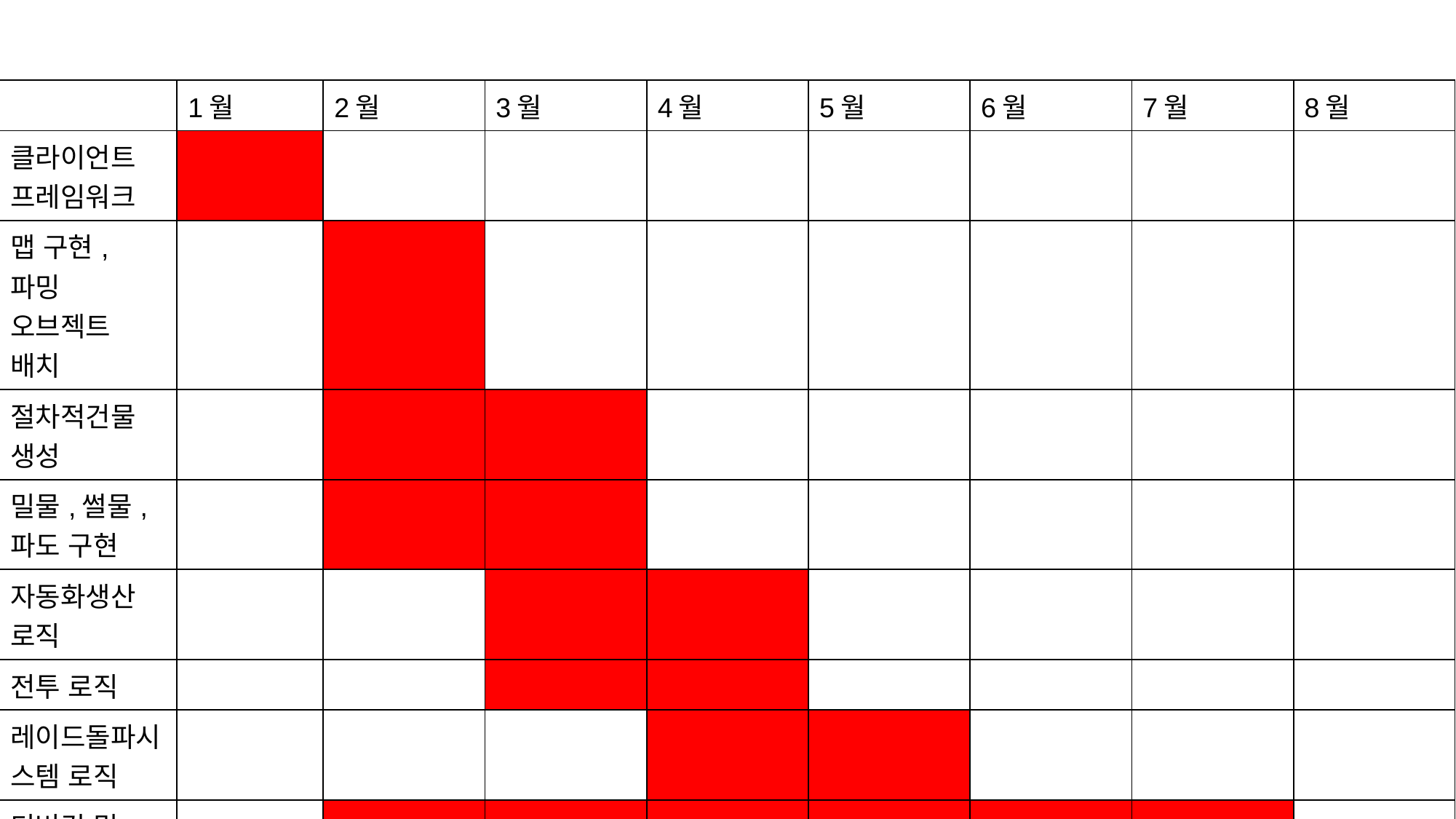

|  | 1월 | 2월 | 3월 | 4월 | 5월 | 6월 | 7월 | 8월 |
| --- | --- | --- | --- | --- | --- | --- | --- | --- |
| 클라이언트 프레임워크 |  |  |  |  |  |  |  |  |
| 맵 구현, 파밍 오브젝트 배치 |  |  |  |  |  |  |  |  |
| 절차적건물 생성 |  |  |  |  |  |  |  |  |
| 밀물,썰물, 파도 구현 |  |  |  |  |  |  |  |  |
| 자동화생산 로직 |  |  |  |  |  |  |  |  |
| 전투 로직 |  |  |  |  |  |  |  |  |
| 레이드돌파시스템 로직 |  |  |  |  |  |  |  |  |
| 디버깅 및 테스트 |  |  |  |  |  |  |  |  |